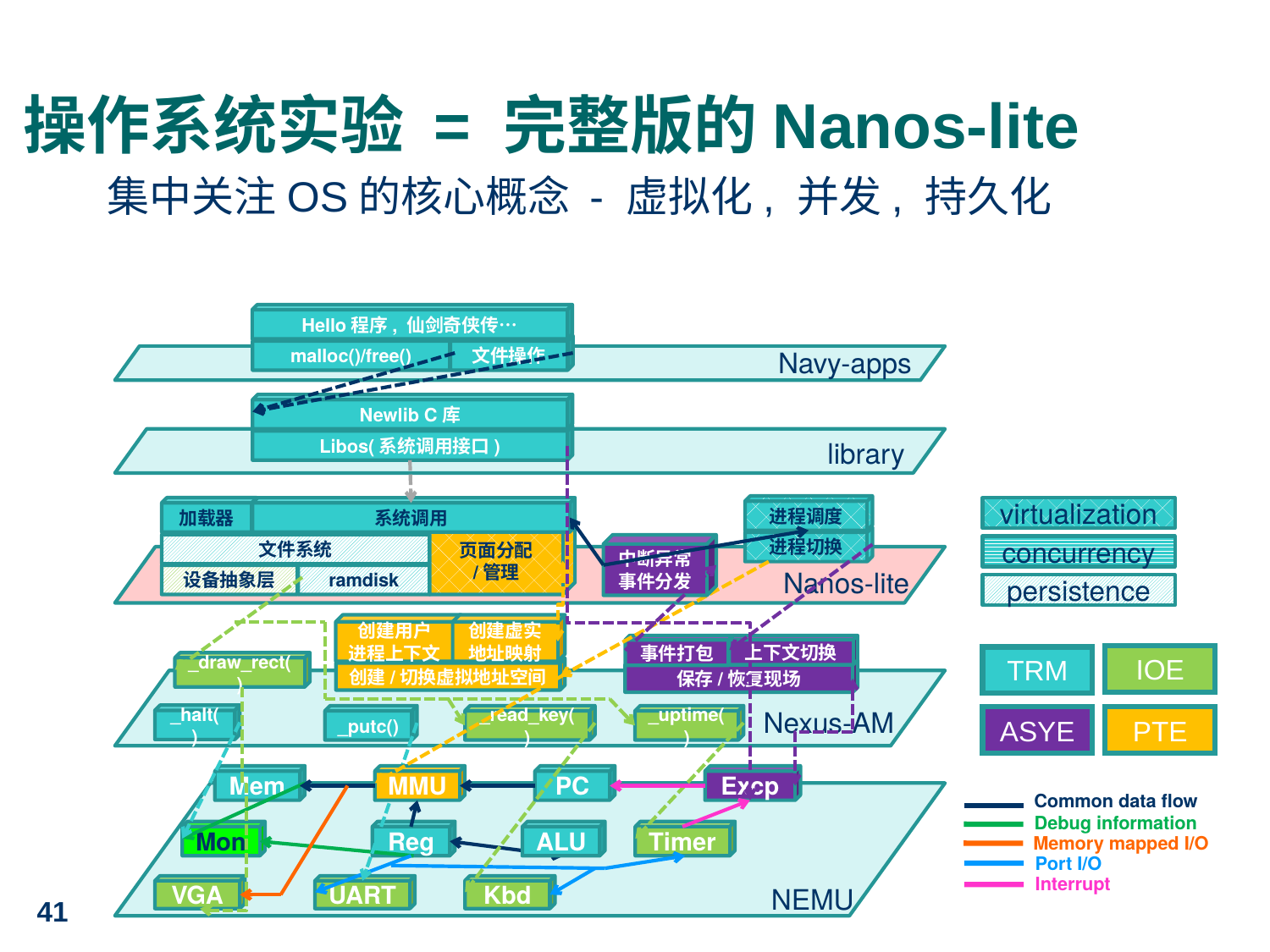

# 操作系统实验 = 完整版的Nanos-lite
集中关注OS的核心概念 - 虚拟化, 并发, 持久化
Hello程序, 仙剑奇侠传…
malloc()/free()
文件操作
Navy-apps

Newlib C库
Libos(系统调用接口)

library
进程调度
加载器
virtualization
系统调用
页面分配
/管理
进程切换
文件系统
中断异常事件分发
concurrency

Nanos-lite
设备抽象层
ramdisk
persistence
创建用户
进程上下文
创建虚实地址映射
事件打包
上下文切换
IOE
TRM
ASYE
PTE
_draw_rect()
创建/切换虚拟地址空间
保存/恢复现场

Nexus-AM
_halt()
_putc()
_read_key()
_uptime()
MMU
PC
Excp
Mem
Common data flow

Debug information

Memory mapped I/O

Port I/O

Interrupt

Reg
ALU
Timer
Mon
41
UART
Kbd
NEMU
VGA